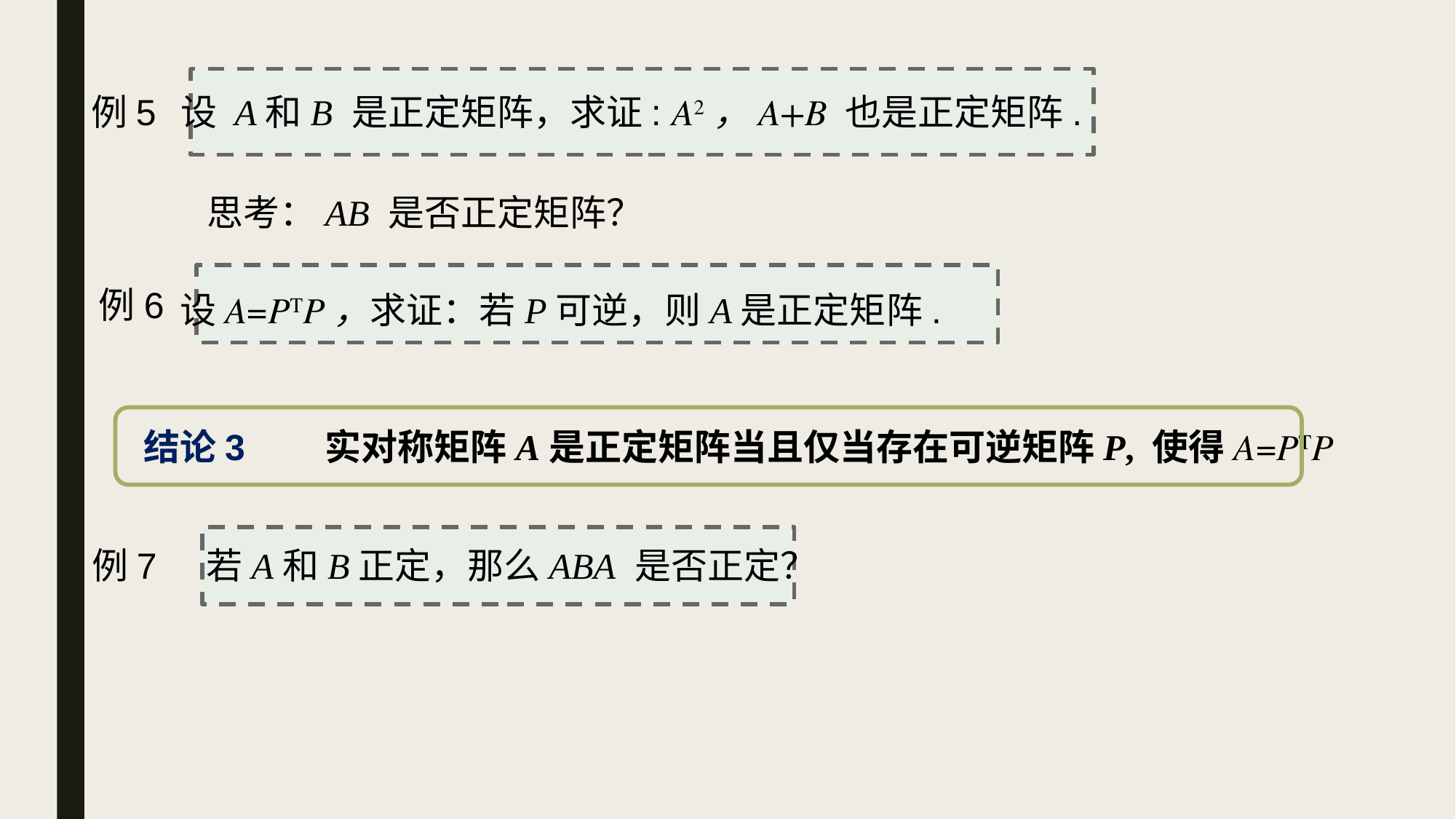

例5
设 A和B 是正定矩阵，求证: A2，A+B 也是正定矩阵.
思考：AB 是否正定矩阵？

例6
设A=PTP，求证：若P可逆，则A是正定矩阵.

结论3       实对称矩阵A是正定矩阵当且仅当存在可逆矩阵P, 使得A=PTP

例7    若A和B正定，那么ABA 是否正定？